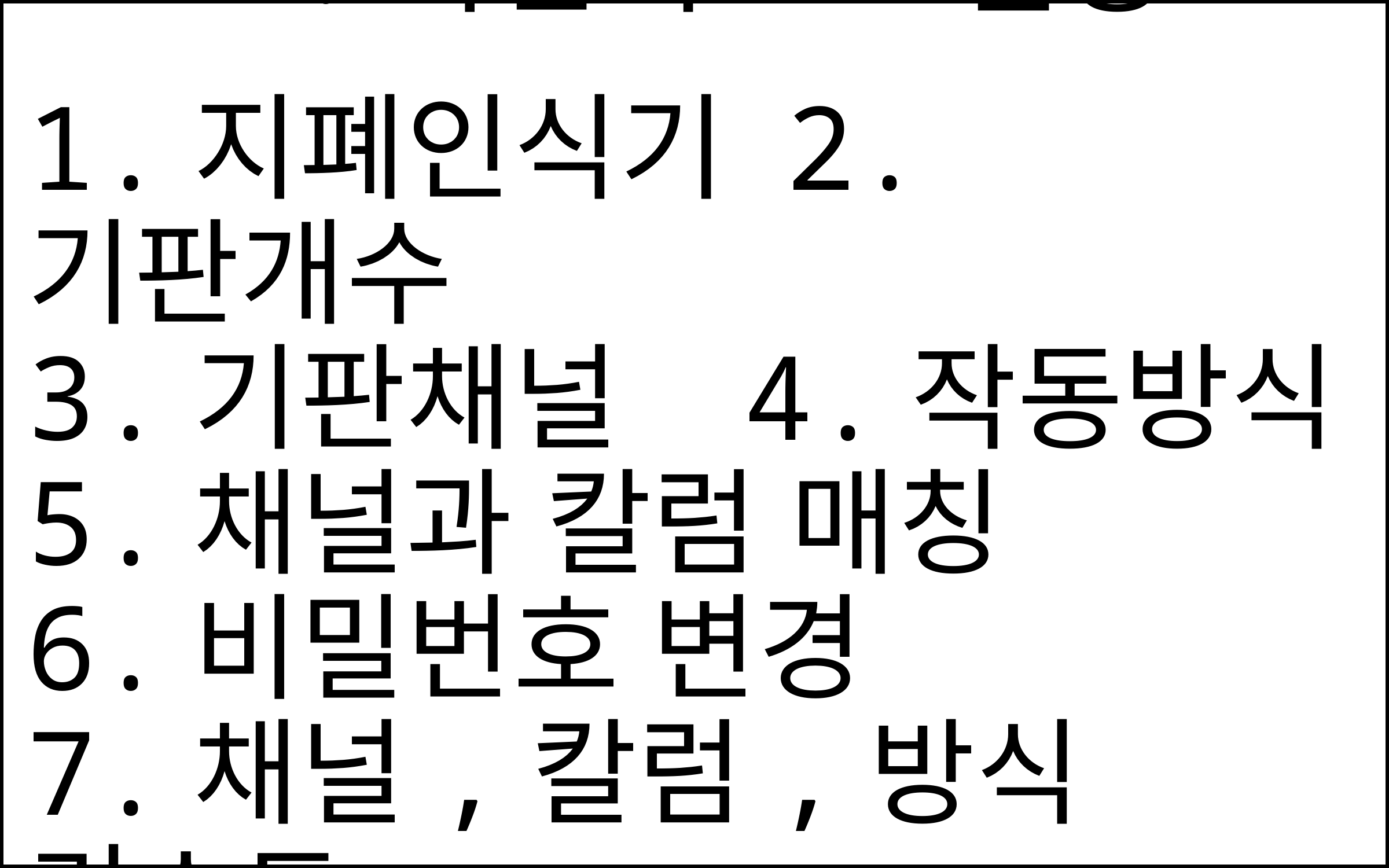

1.자판기 모드설정

1.지폐인식기 2.기판개수
3.기판채널   4.작동방식
5.채널과 칼럼 매칭
6.비밀번호 변경
7.채널,칼럼,방식 리스트